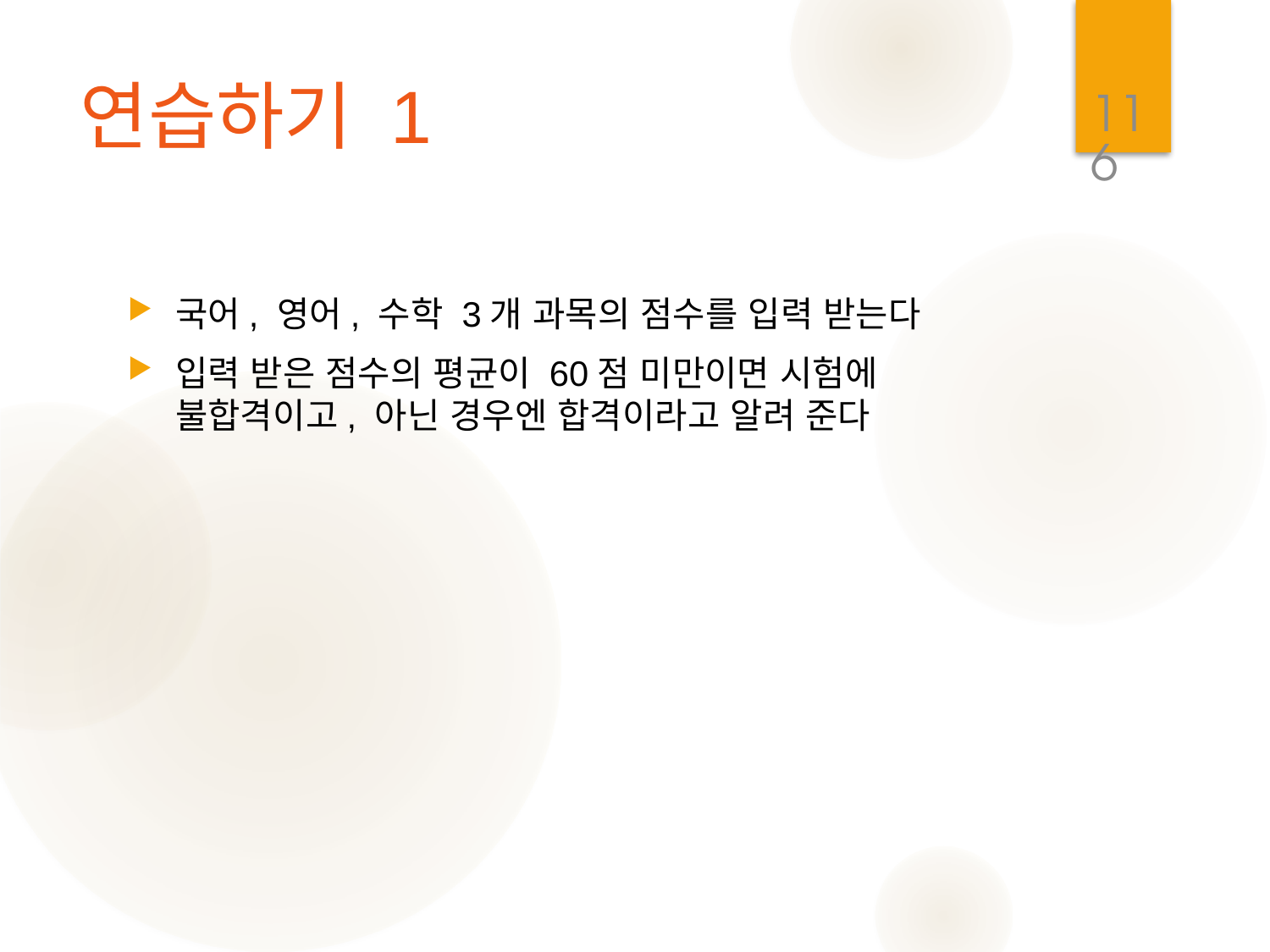

116
# 연습하기 1
국어, 영어, 수학 3개 과목의 점수를 입력 받는다
입력 받은 점수의 평균이 60점 미만이면 시험에 불합격이고, 아닌 경우엔 합격이라고 알려 준다